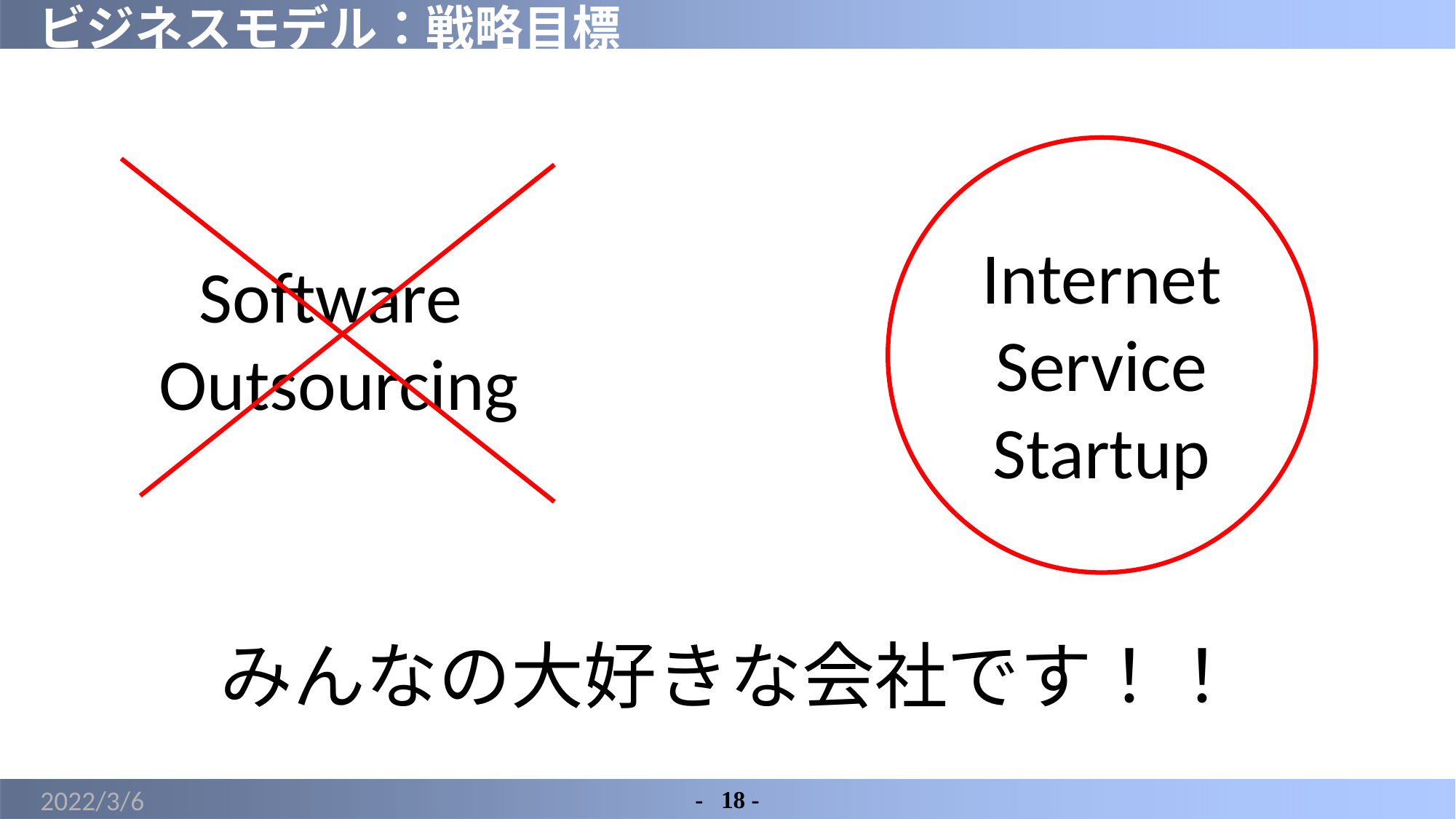

# ビジネスモデル：戦略目標

Internet Service
Startup
Software
 Outsourcing
みんなの大好きな会社です！！
2022/3/6
-	18 -